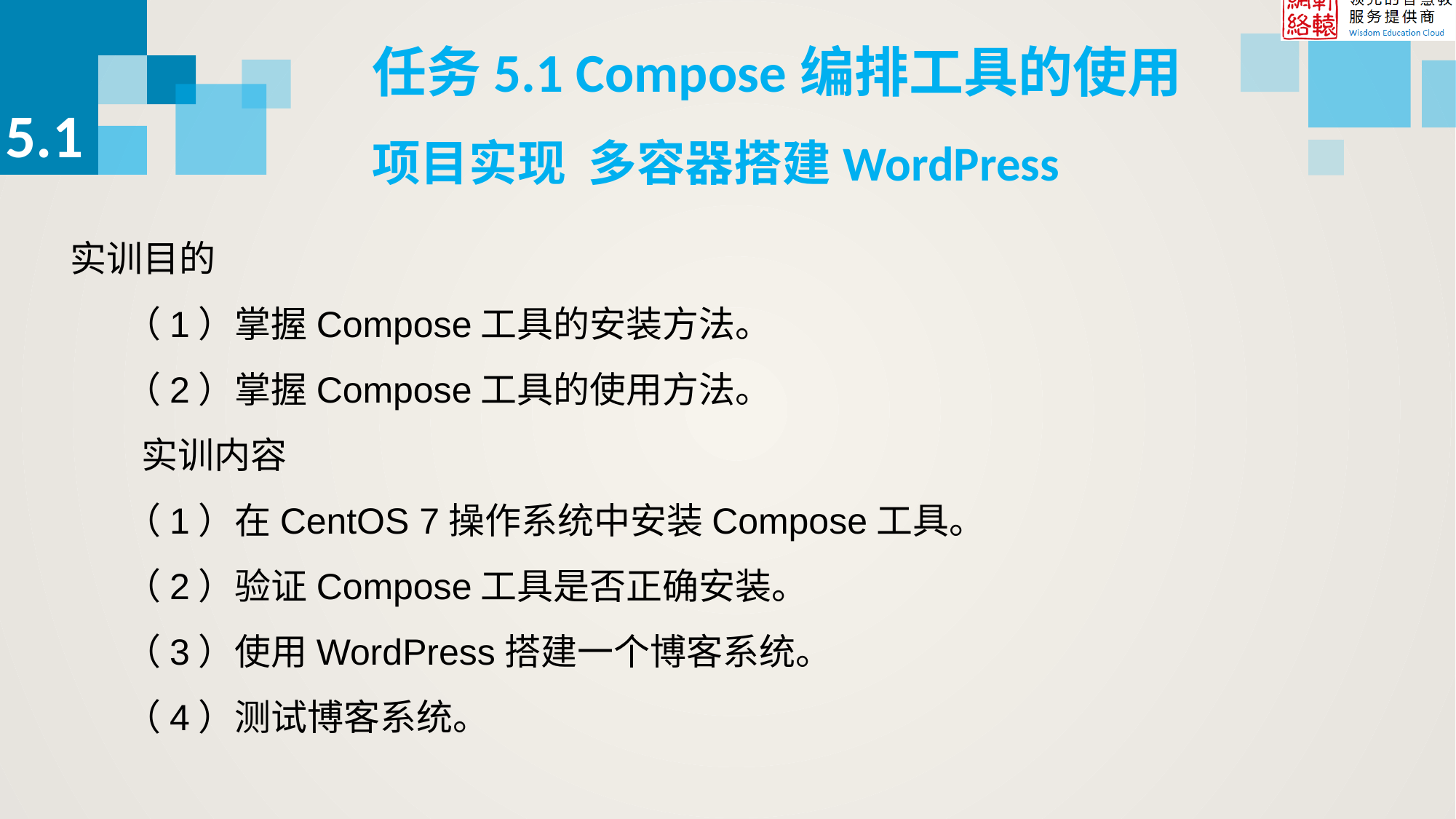

任务5.1 Compose编排工具的使用
5.1
项目实现  多容器搭建WordPress
实训目的
（1）掌握Compose工具的安装方法。
（2）掌握Compose工具的使用方法。
 实训内容
（1）在CentOS 7操作系统中安装Compose工具。
（2）验证Compose工具是否正确安装。
（3）使用WordPress搭建一个博客系统。
（4）测试博客系统。